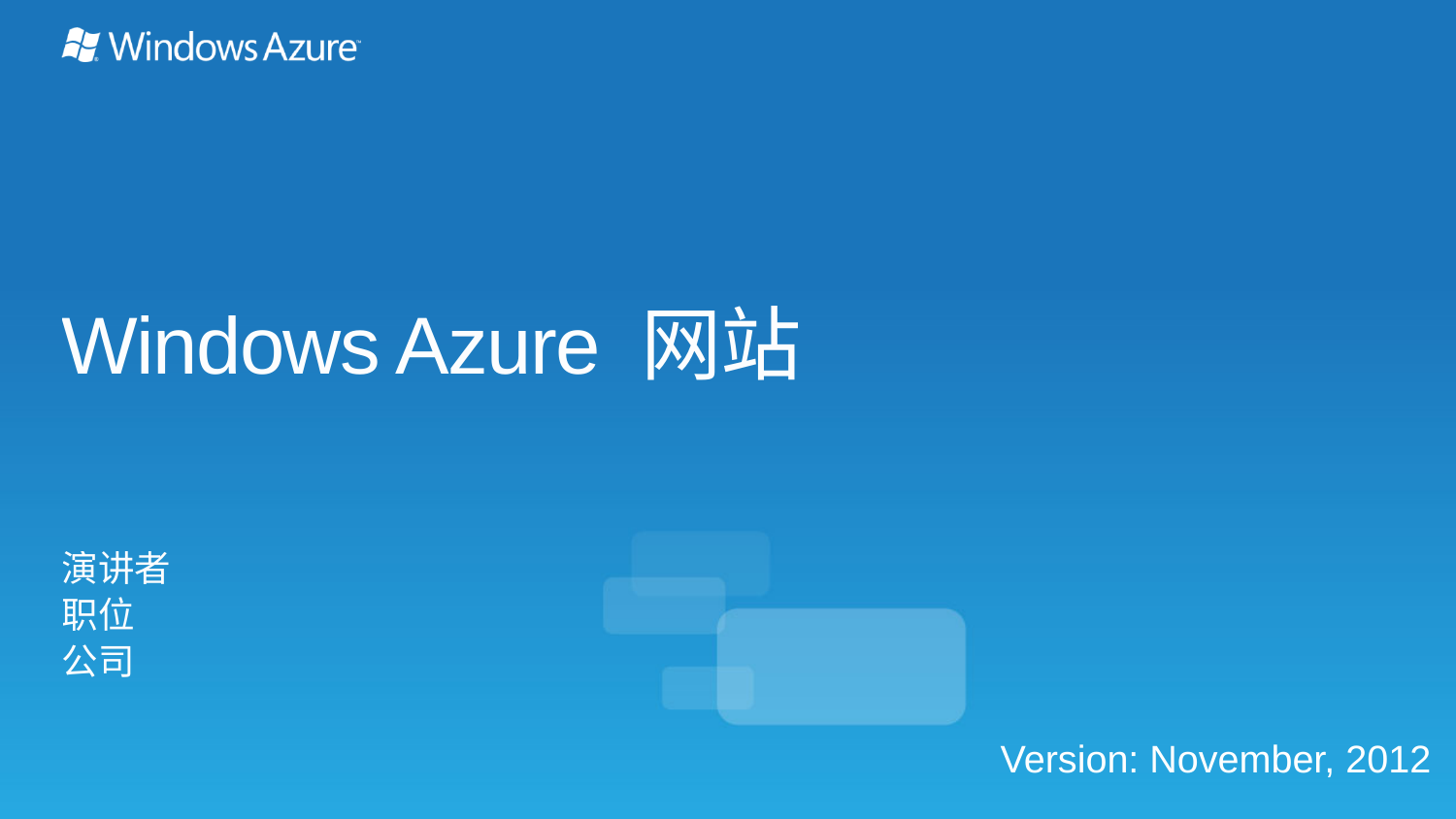

# Windows Azure 网站
演讲者
职位
公司
Version: November, 2012